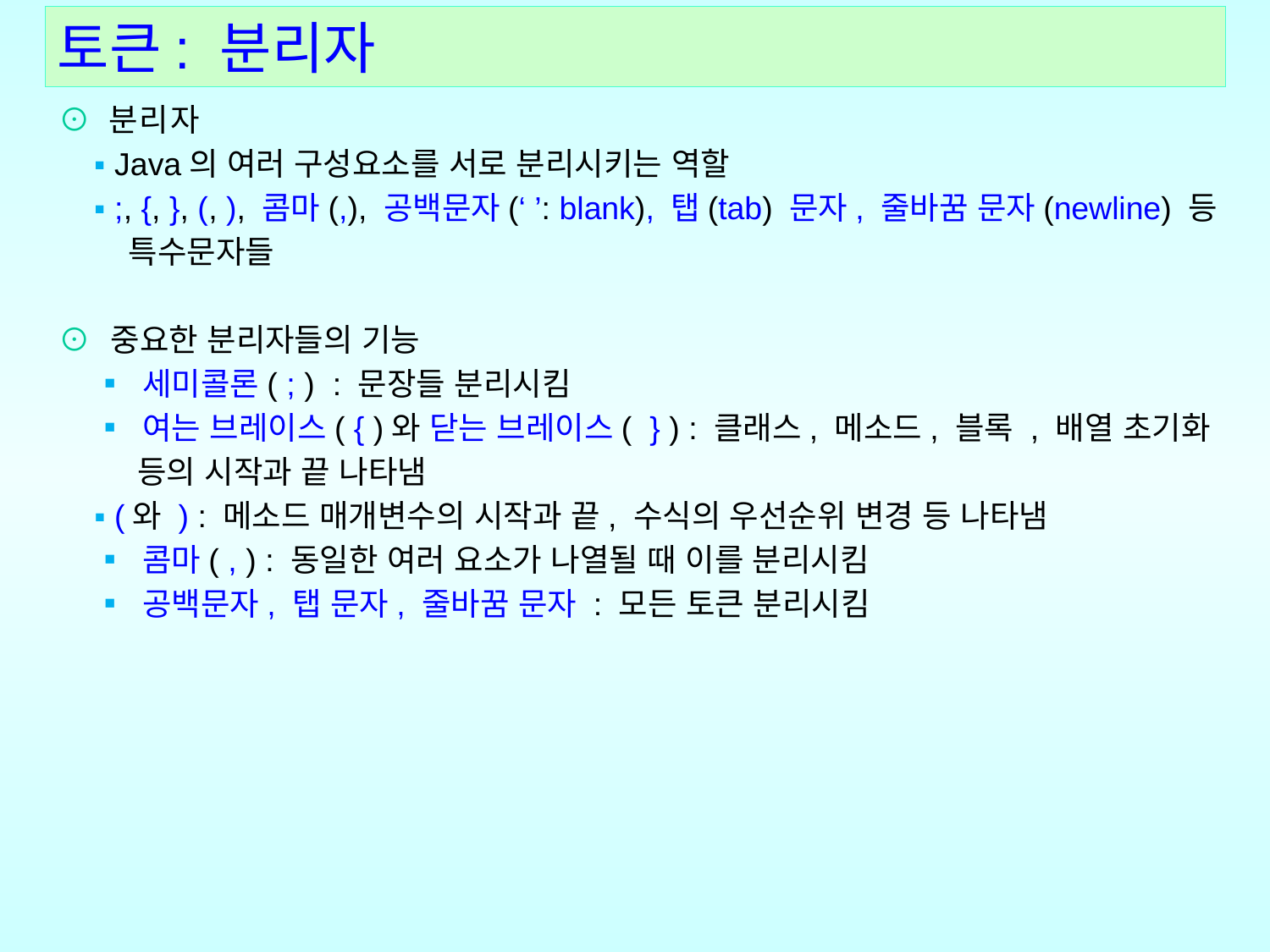

토큰: 분리자
⊙ 분리자
    ▪ Java의 여러 구성요소를 서로 분리시키는 역할
    ▪ ;, {, }, (, ), 콤마(,), 공백문자(‘ ’: blank), 탭(tab) 문자, 줄바꿈 문자(newline) 등
       특수문자들

⊙ 중요한 분리자들의 기능
    ▪ 세미콜론( ; )  : 문장들 분리시킴
    ▪ 여는 브레이스( { )와 닫는 브레이스(  } ) : 클래스, 메소드, 블록 , 배열 초기화
        등의 시작과 끝 나타냄
    ▪ (와 ) : 메소드 매개변수의 시작과 끝, 수식의 우선순위 변경 등 나타냄
    ▪ 콤마( , ) : 동일한 여러 요소가 나열될 때 이를 분리시킴
    ▪ 공백문자, 탭 문자, 줄바꿈 문자 : 모든 토큰 분리시킴